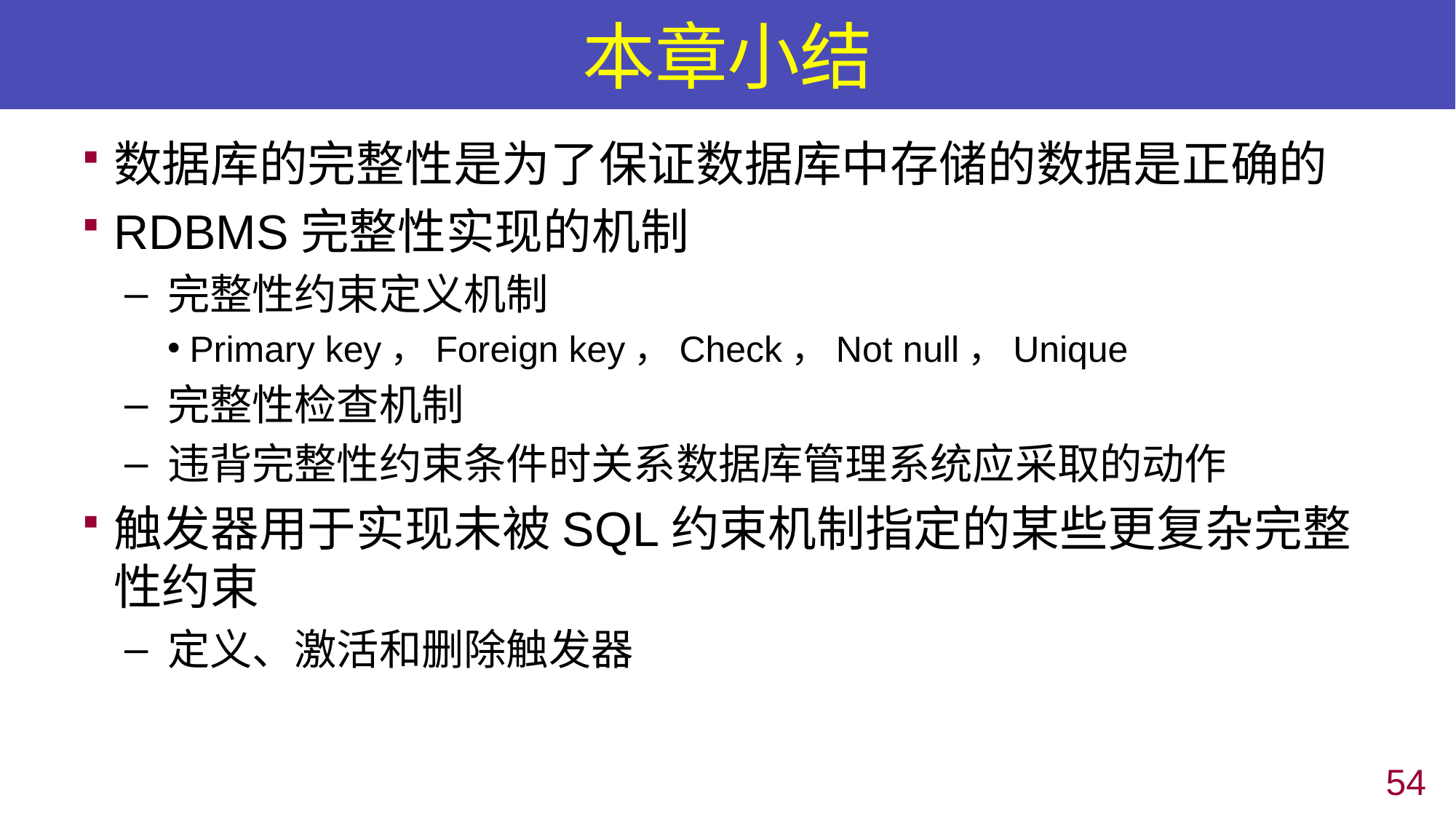

# 本章小结
数据库的完整性是为了保证数据库中存储的数据是正确的
RDBMS完整性实现的机制
完整性约束定义机制
Primary key，Foreign key，Check，Not null，Unique
完整性检查机制
违背完整性约束条件时关系数据库管理系统应采取的动作
触发器用于实现未被SQL约束机制指定的某些更复杂完整性约束
定义、激活和删除触发器
54